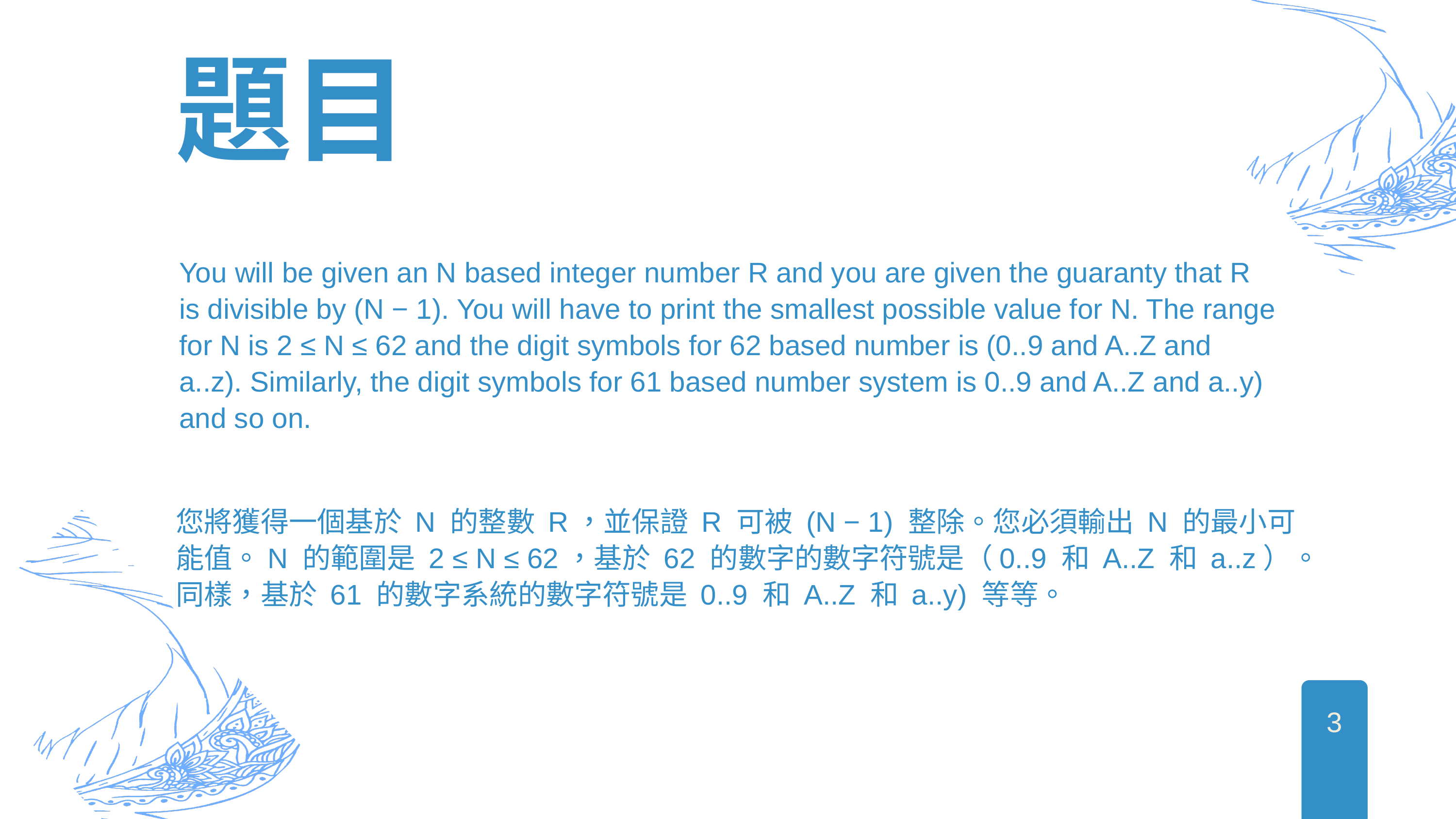

題目
You will be given an N based integer number R and you are given the guaranty that R is divisible by (N − 1). You will have to print the smallest possible value for N. The range for N is 2 ≤ N ≤ 62 and the digit symbols for 62 based number is (0..9 and A..Z and a..z). Similarly, the digit symbols for 61 based number system is 0..9 and A..Z and a..y) and so on.
您將獲得一個基於 N 的整數 R，並保證 R 可被 (N − 1) 整除。您必須輸出 N 的最小可能值。N 的範圍是 2 ≤ N ≤ 62，基於 62 的數字的數字符號是（0..9 和 A..Z 和 a..z）。同樣，基於 61 的數字系統的數字符號是 0..9 和 A..Z 和 a..y) 等等。

3